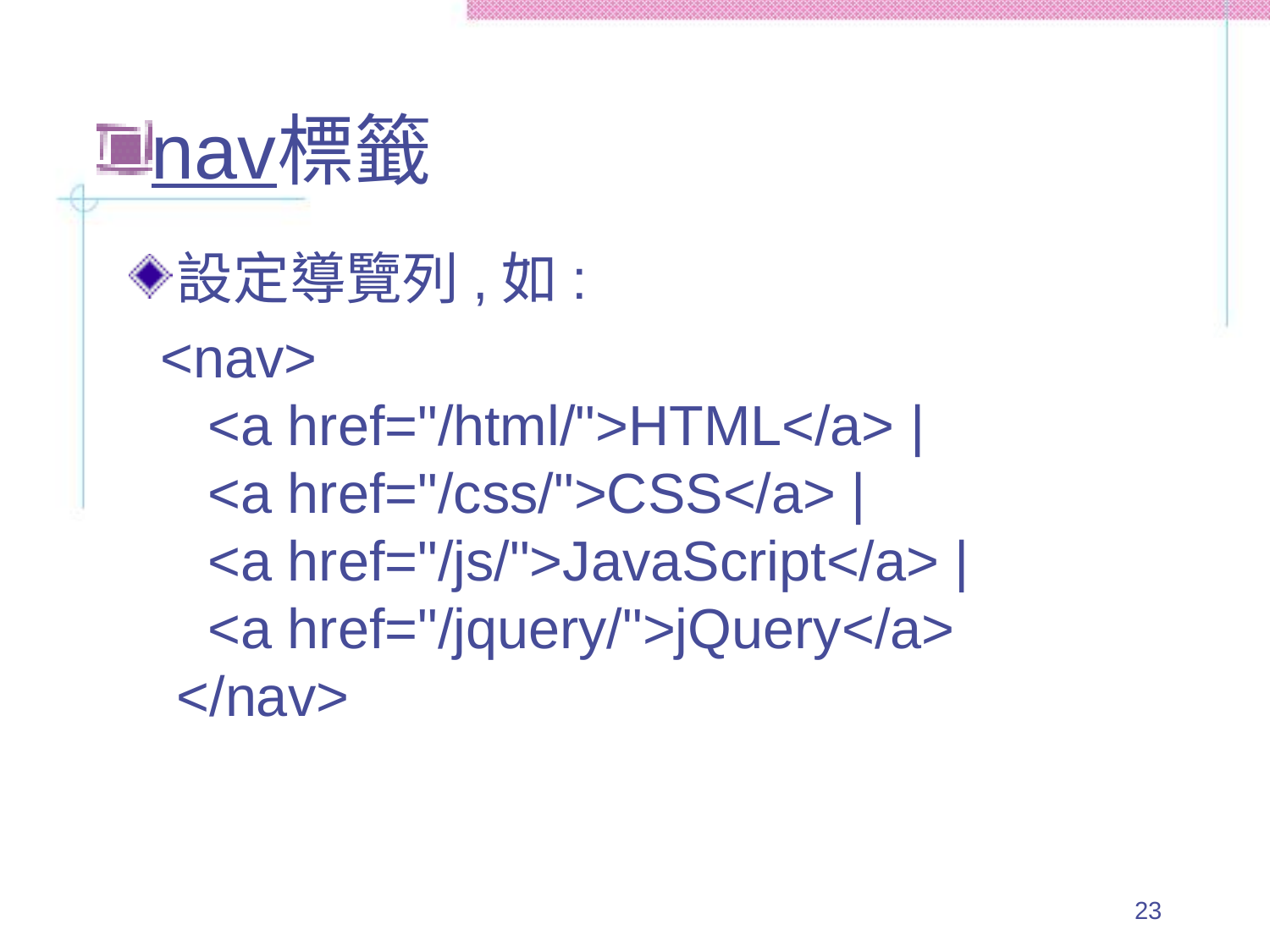

# nav標籤
設定導覽列,如:
  <nav>
  <a href="/html/">HTML</a> |
  <a href="/css/">CSS</a> |
  <a href="/js/">JavaScript</a> |
  <a href="/jquery/">jQuery</a>
</nav>
23